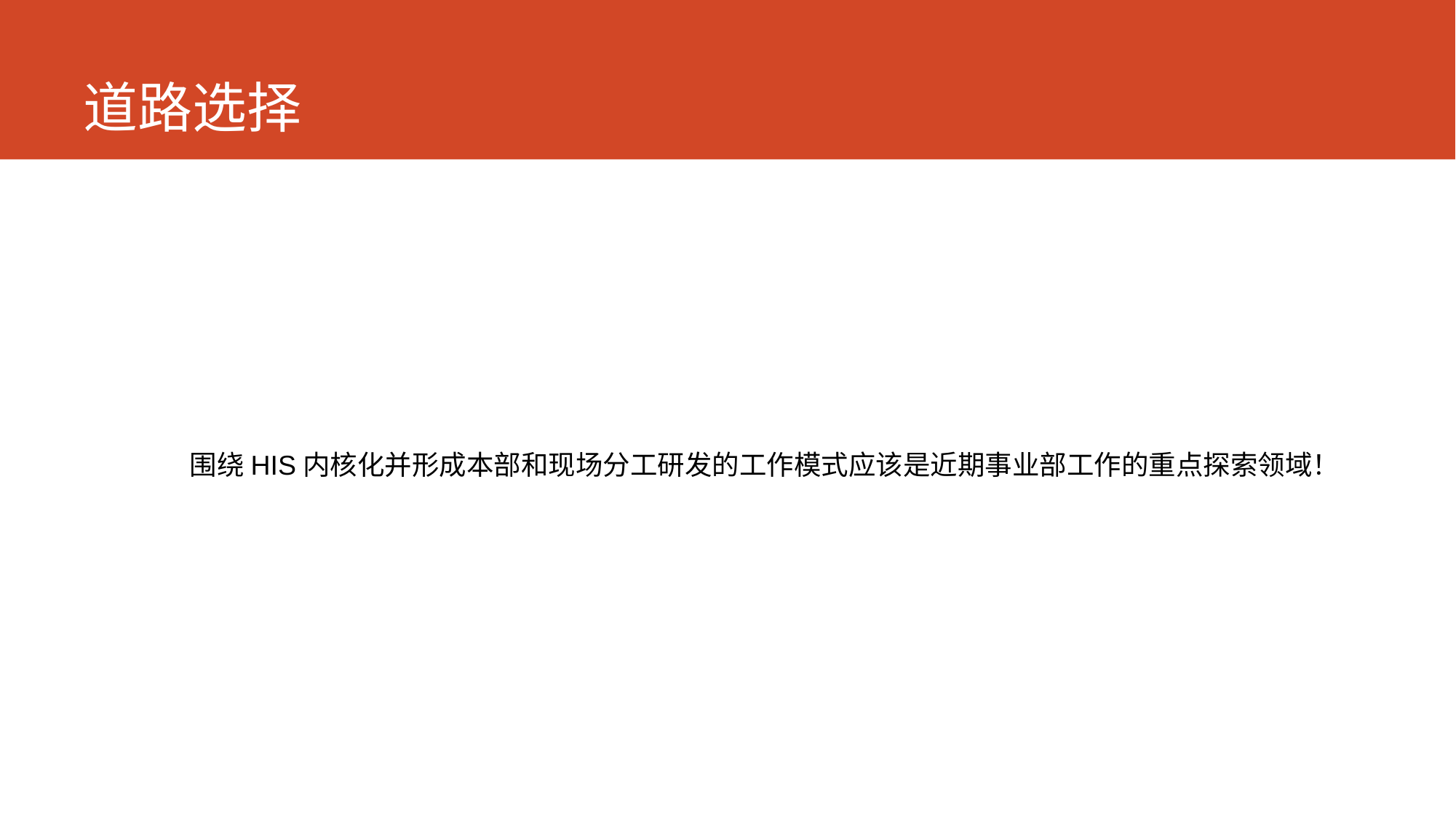

# 道路选择
围绕HIS内核化并形成本部和现场分工研发的工作模式应该是近期事业部工作的重点探索领域！